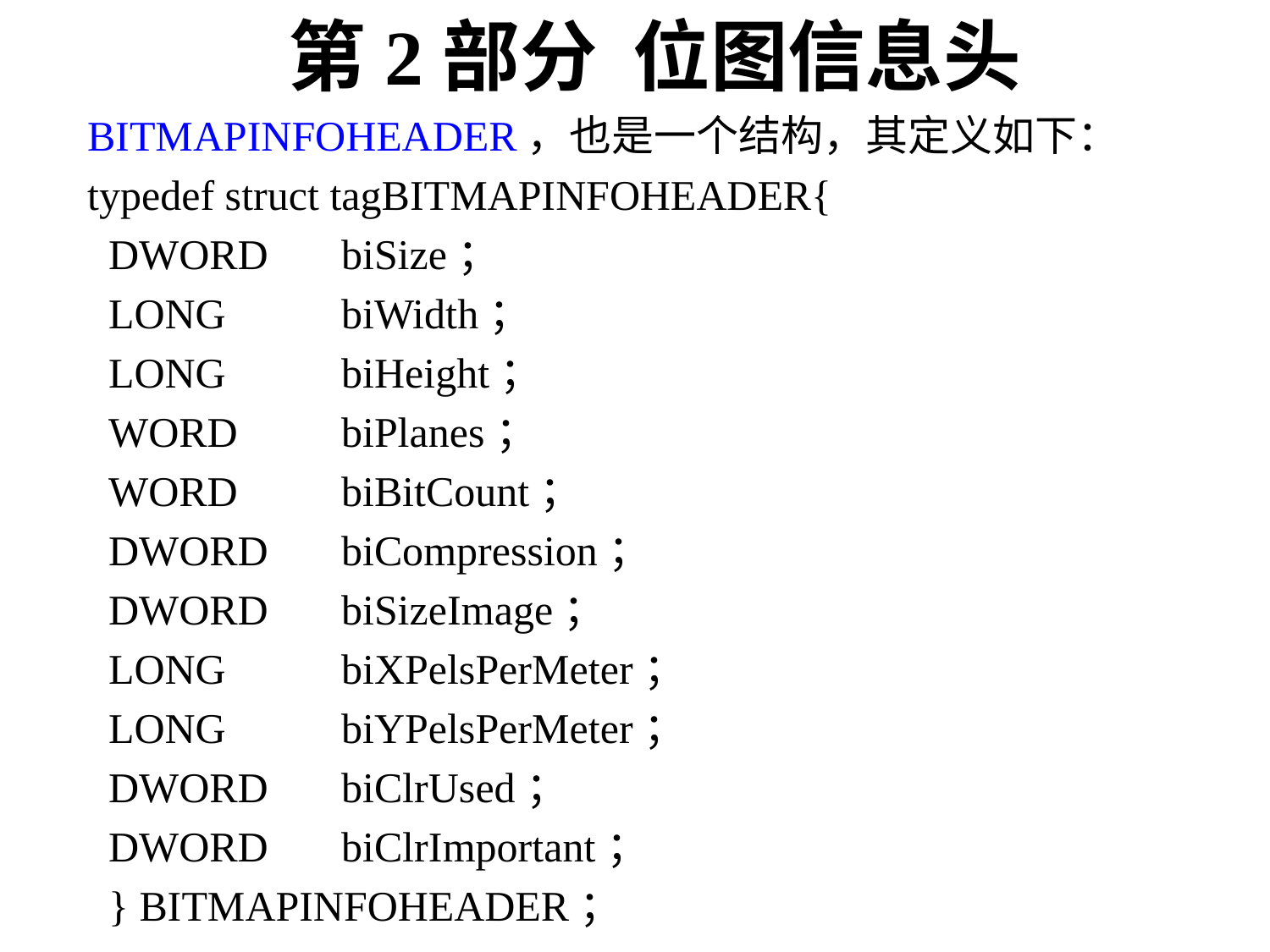

第2部分  位图信息头
BITMAPINFOHEADER，也是一个结构，其定义如下：
typedef struct tagBITMAPINFOHEADER{
  DWORD   	biSize；
  LONG	biWidth；
  LONG	biHeight；
  WORD	biPlanes；
  WORD	biBitCount；
  DWORD	biCompression；
  DWORD	biSizeImage；
  LONG	biXPelsPerMeter；
  LONG	biYPelsPerMeter；
  DWORD	biClrUsed；
  DWORD	biClrImportant；
  } BITMAPINFOHEADER；